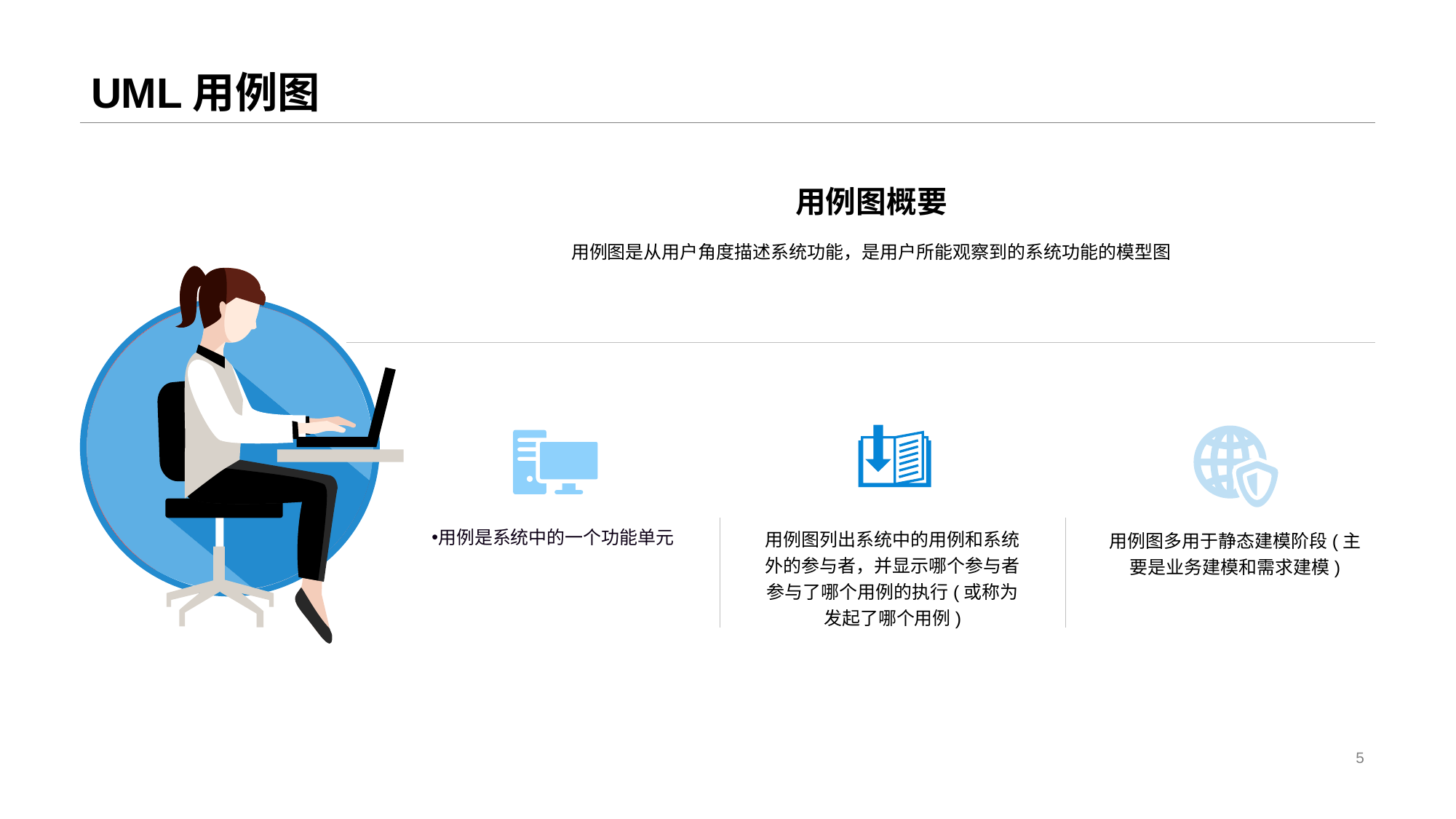

# UML用例图
用例图概要
用例图是从用户角度描述系统功能，是用户所能观察到的系统功能的模型图

用例图多用于静态建模阶段(主要是业务建模和需求建模)

用例是系统中的一个功能单元
用例图列出系统中的用例和系统外的参与者，并显示哪个参与者参与了哪个用例的执行(或称为发起了哪个用例)

5